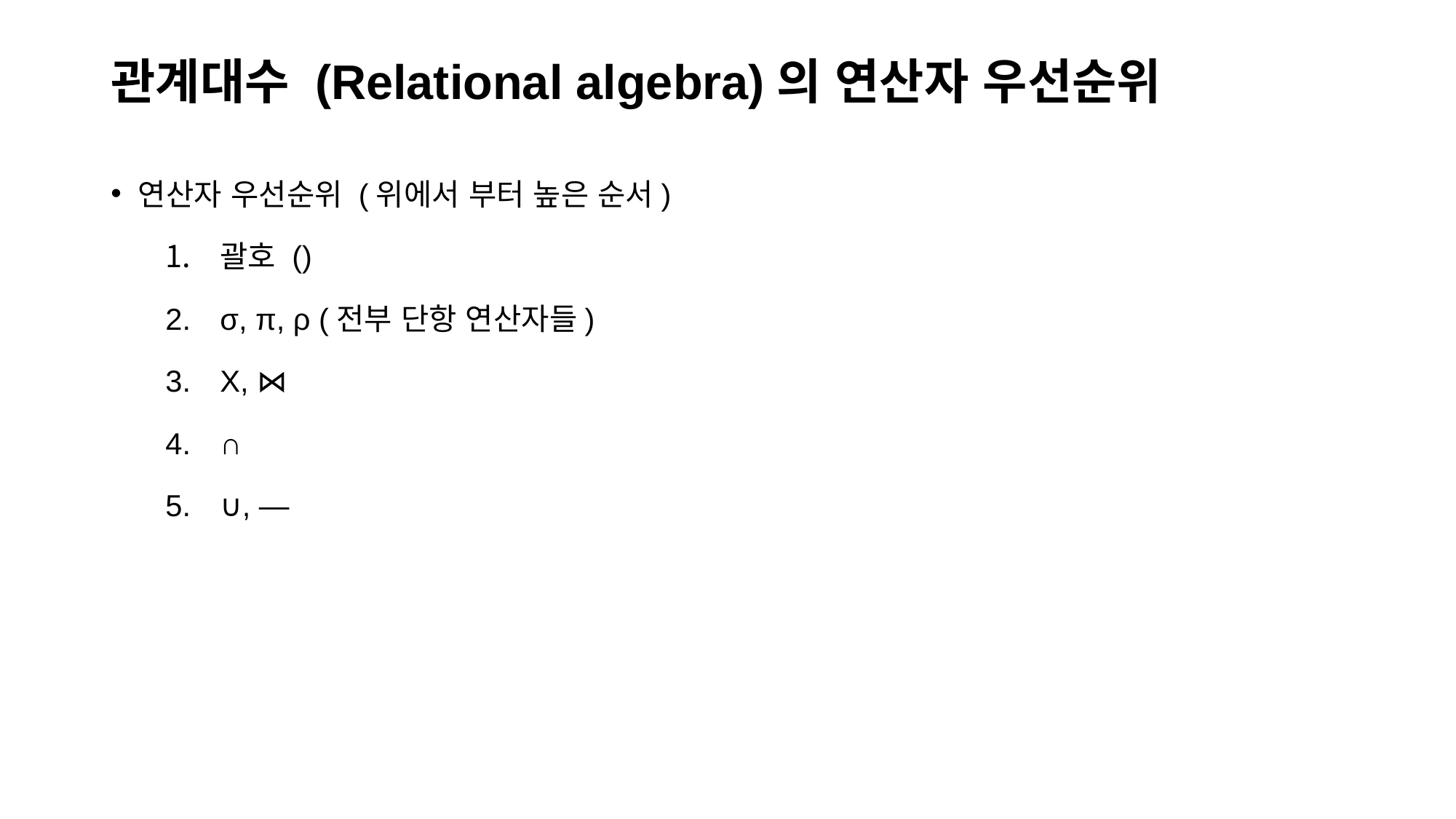

# 관계대수 (Relational algebra)의 연산자 우선순위
연산자 우선순위 (위에서 부터 높은 순서)
괄호 ()
σ, π, ρ (전부 단항 연산자들)
Χ, ⋈
∩
∪, —